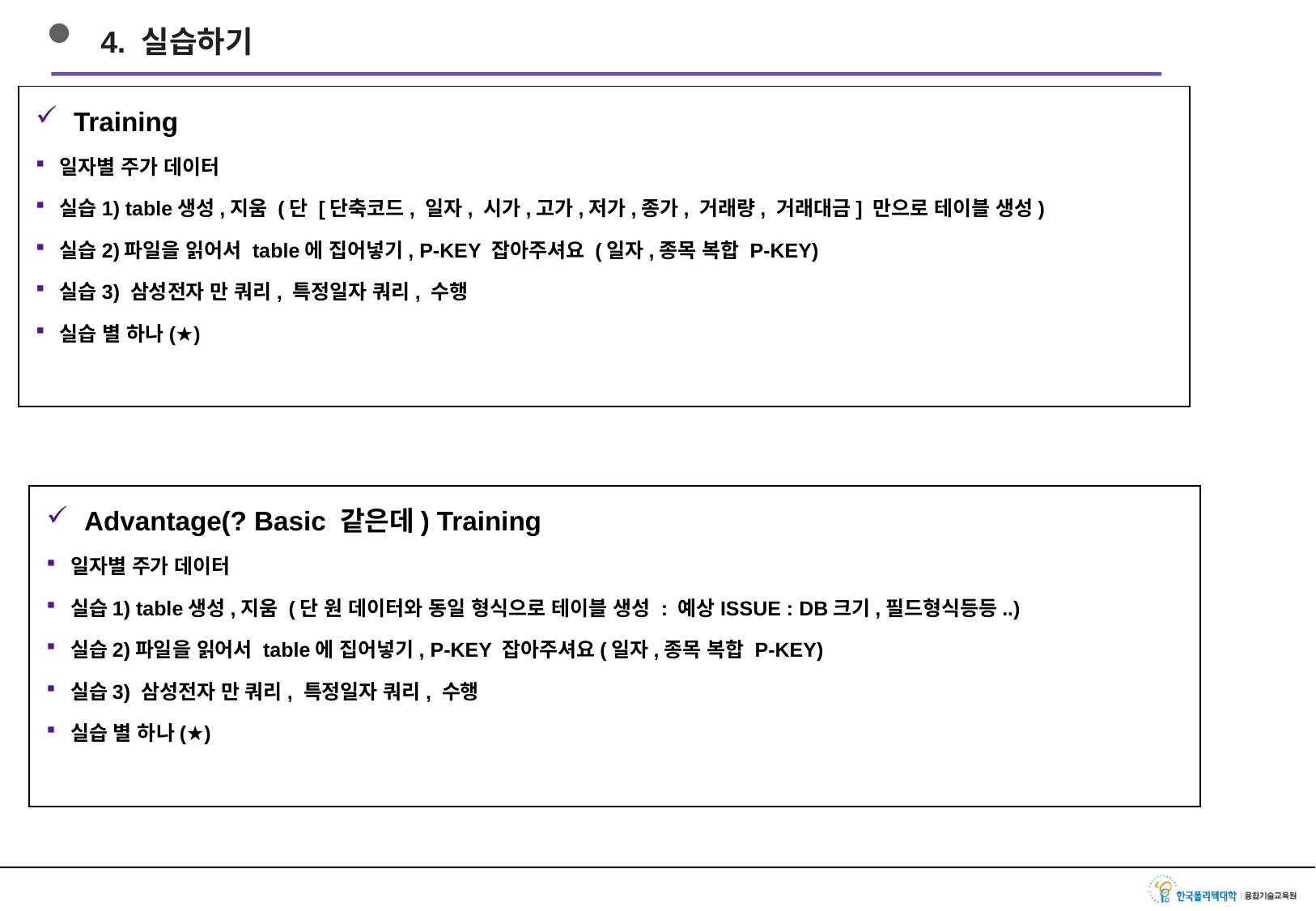

4. 실습하기
Training
일자별 주가 데이터
실습1) table생성,지움 (단 [단축코드, 일자, 시가,고가,저가,종가, 거래량, 거래대금] 만으로 테이블 생성)
실습2)파일을 읽어서 table에 집어넣기, P-KEY 잡아주셔요 (일자,종목 복합 P-KEY)
실습3) 삼성전자 만 쿼리, 특정일자 쿼리, 수행
실습 별 하나(★)
Advantage(? Basic 같은데) Training
일자별 주가 데이터
실습1) table생성,지움 (단 원 데이터와 동일 형식으로 테이블 생성 : 예상ISSUE : DB크기,필드형식등등..)
실습2)파일을 읽어서 table에 집어넣기, P-KEY 잡아주셔요(일자,종목 복합 P-KEY)
실습3) 삼성전자 만 쿼리, 특정일자 쿼리, 수행
실습 별 하나(★)